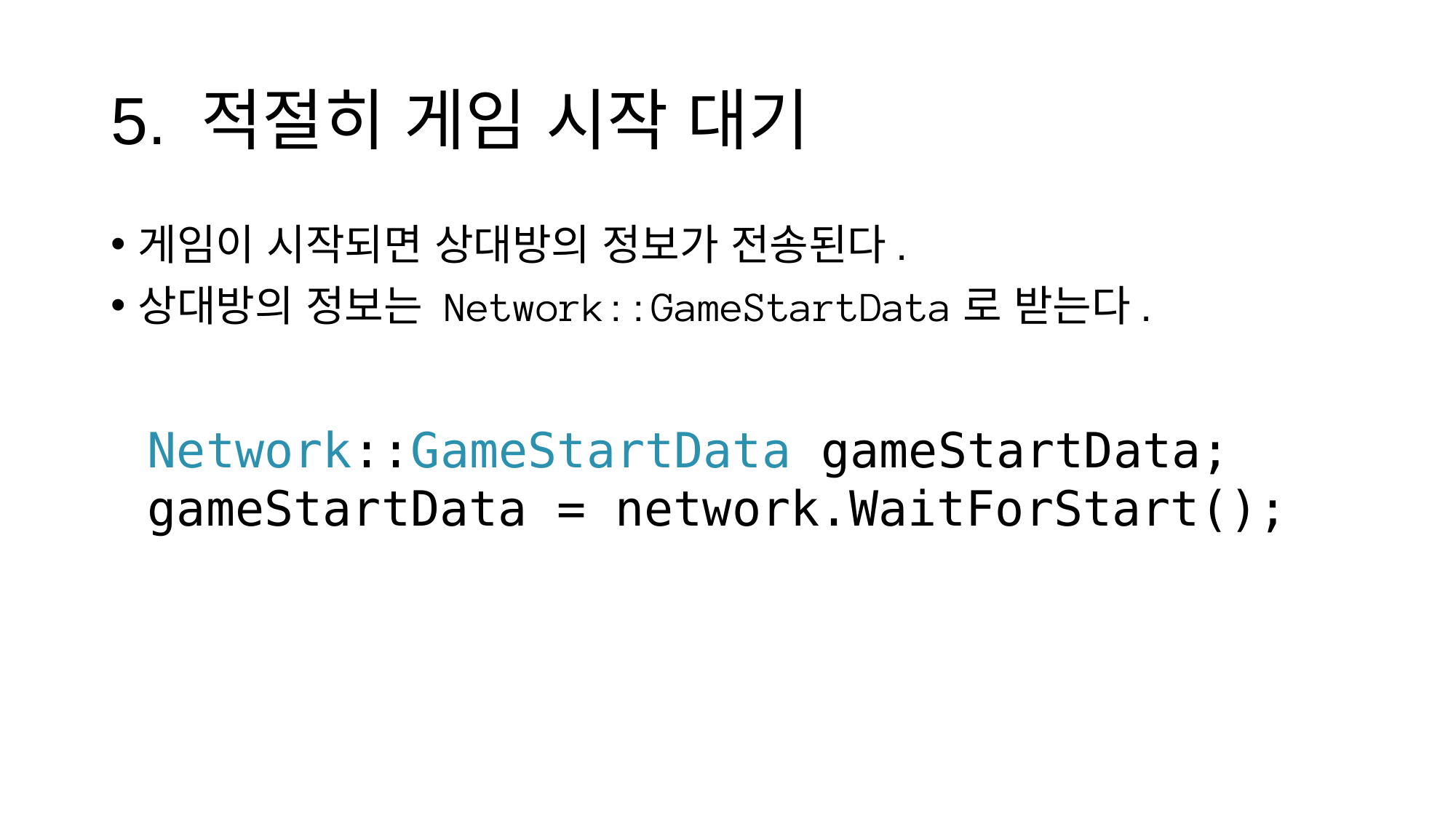

# 5. 적절히 게임 시작 대기
게임이 시작되면 상대방의 정보가 전송된다.
상대방의 정보는 Network::GameStartData로 받는다.
Network::GameStartData gameStartData;
gameStartData = network.WaitForStart();